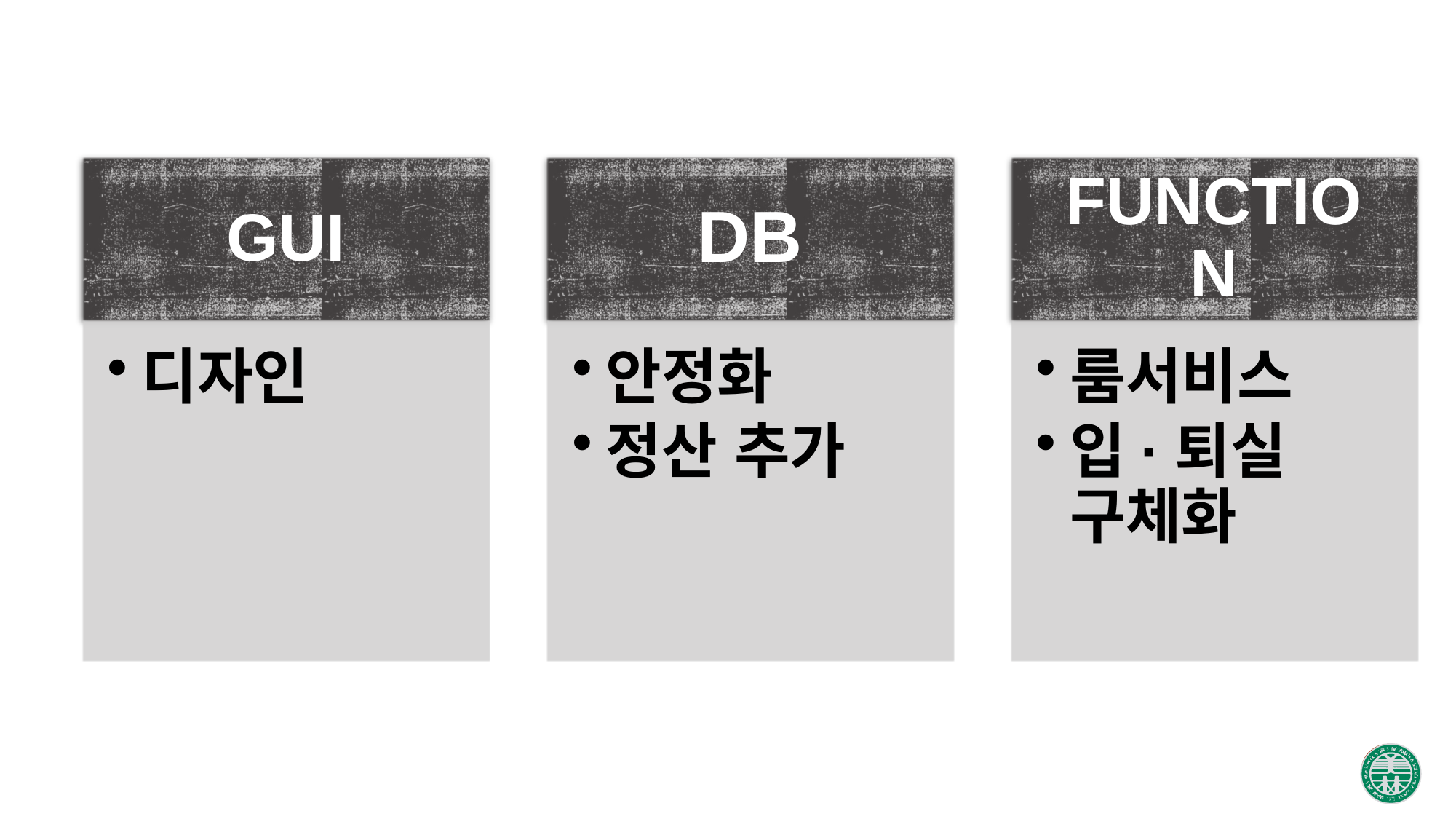

GUI
디자인
DB
안정화
정산 추가
FUNCTION
룸서비스
입·퇴실 구체화